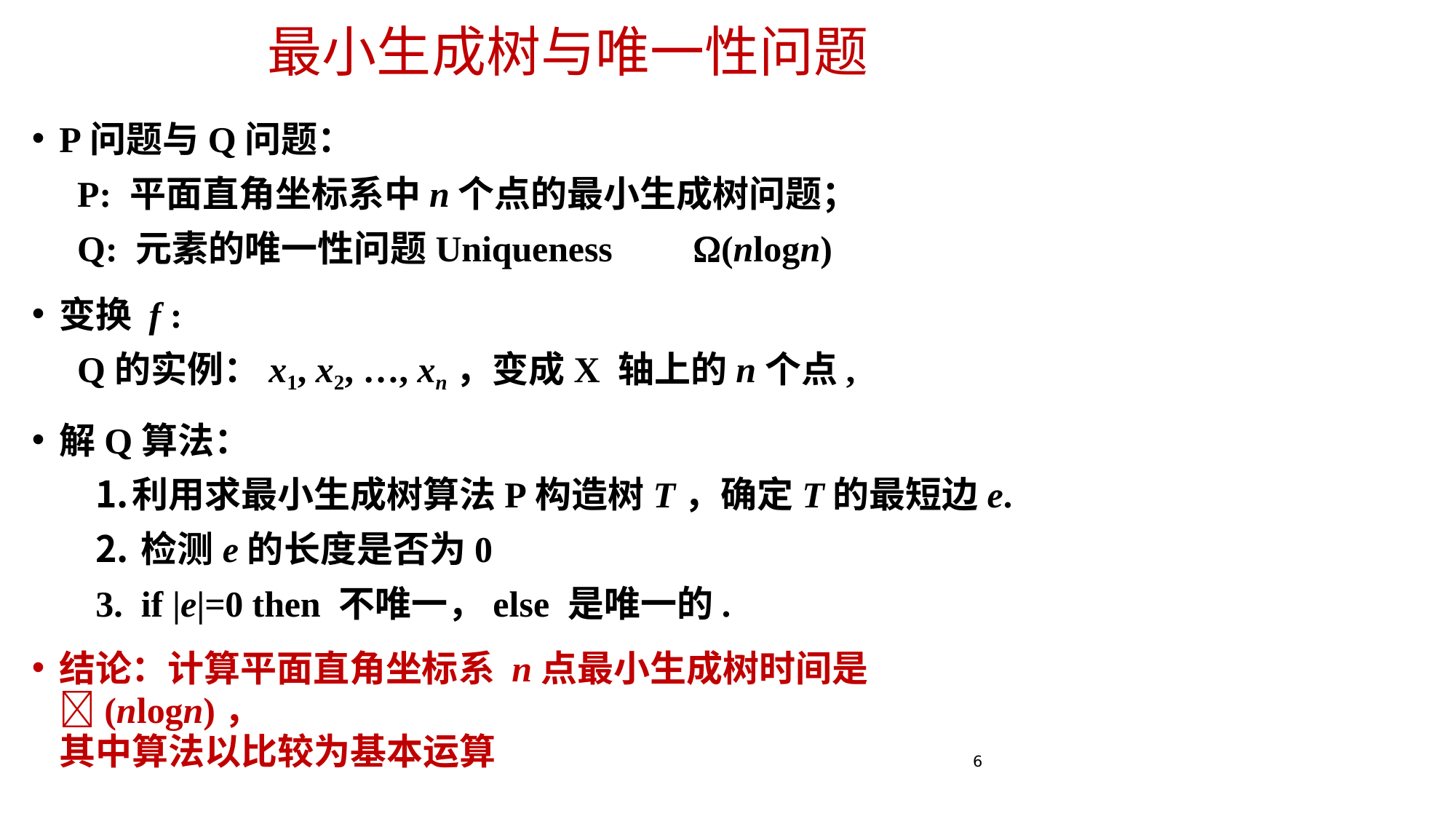

# 最小生成树与唯一性问题
P问题与Q问题：
P: 平面直角坐标系中n个点的最小生成树问题；
Q: 元素的唯一性问题Uniqueness	Ω(nlogn)
变换 f :
Q的实例：x1, x2, …, xn，变成X 轴上的n个点,
解Q算法：
利用求最小生成树算法P构造树T，确定T的最短边e.
检测e的长度是否为0
if |e|=0 then 不唯一，else 是唯一的.
结论：计算平面直角坐标系 n点最小生成树时间是Ω(nlogn)，
其中算法以比较为基本运算
6